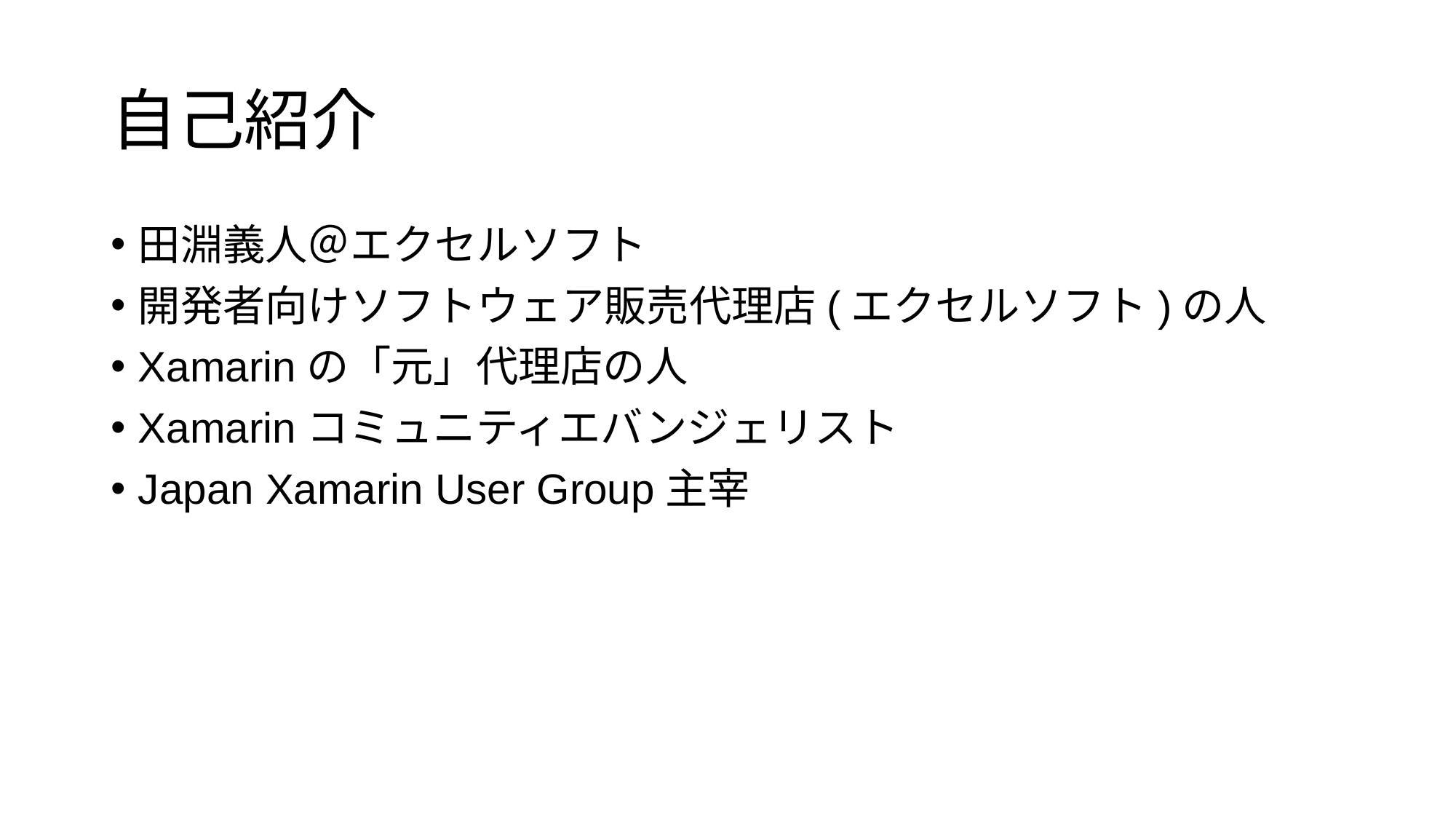

# 自己紹介
田淵義人＠エクセルソフト
開発者向けソフトウェア販売代理店(エクセルソフト)の人
Xamarinの「元」代理店の人
Xamarinコミュニティエバンジェリスト
Japan Xamarin User Group主宰